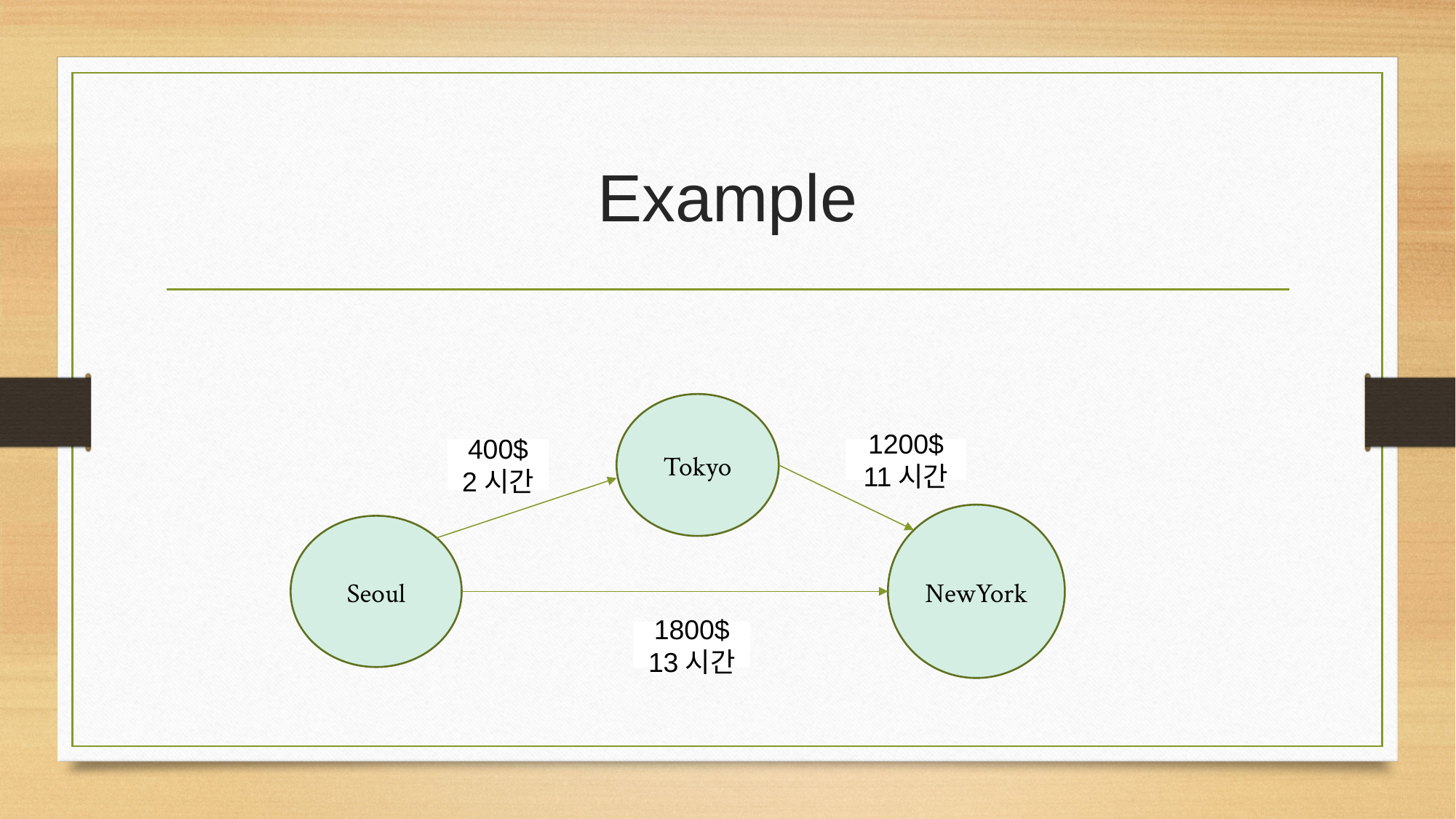

# Example
Tokyo
400$
2시간
1200$
11시간
NewYork
Seoul
1800$
13시간